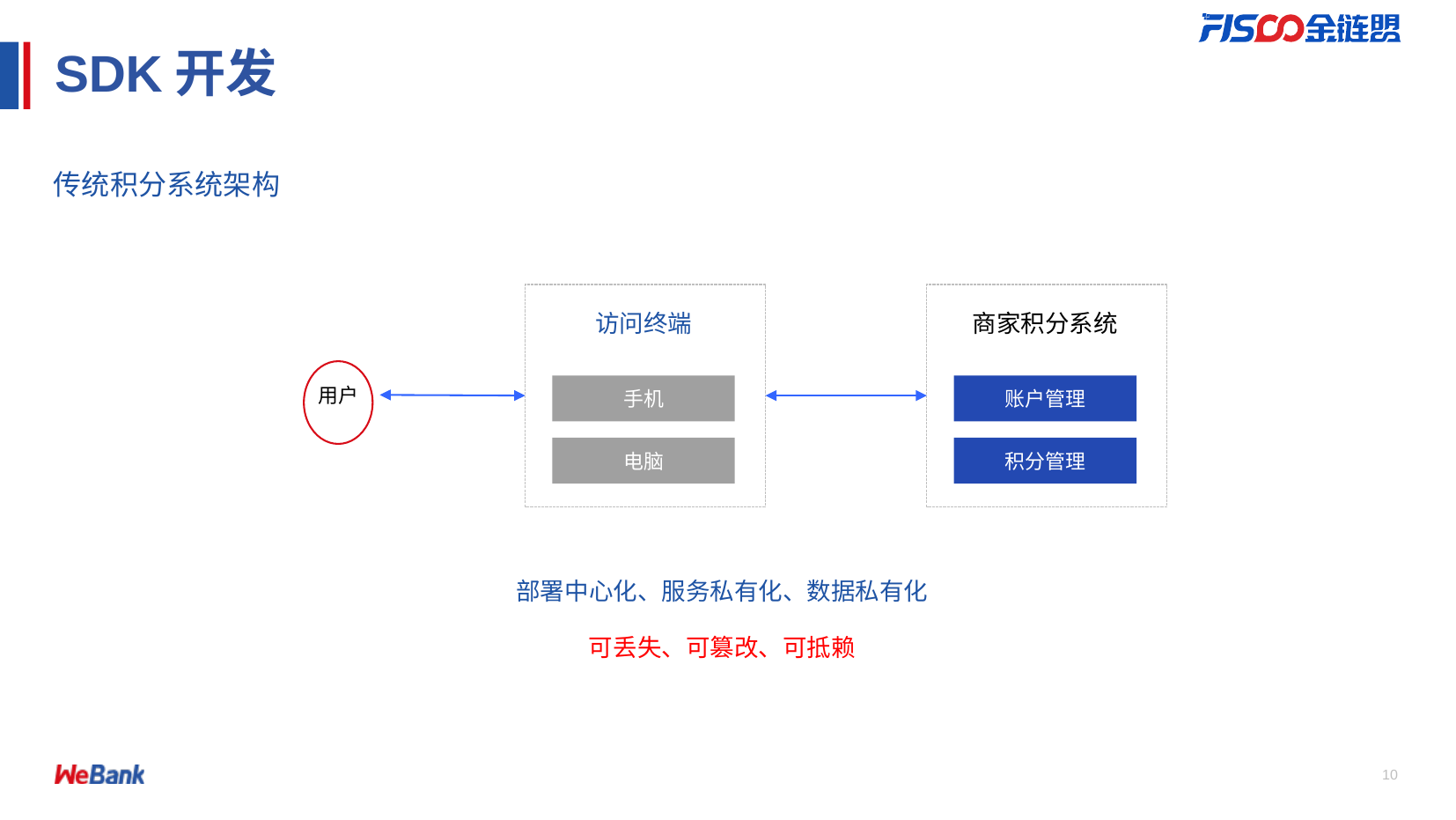

# SDK开发
传统积分系统架构

访问终端
商家积分系统

用户
手机
账户管理
电脑
积分管理
部署中心化、服务私有化、数据私有化
可丢失、可篡改、可抵赖
10